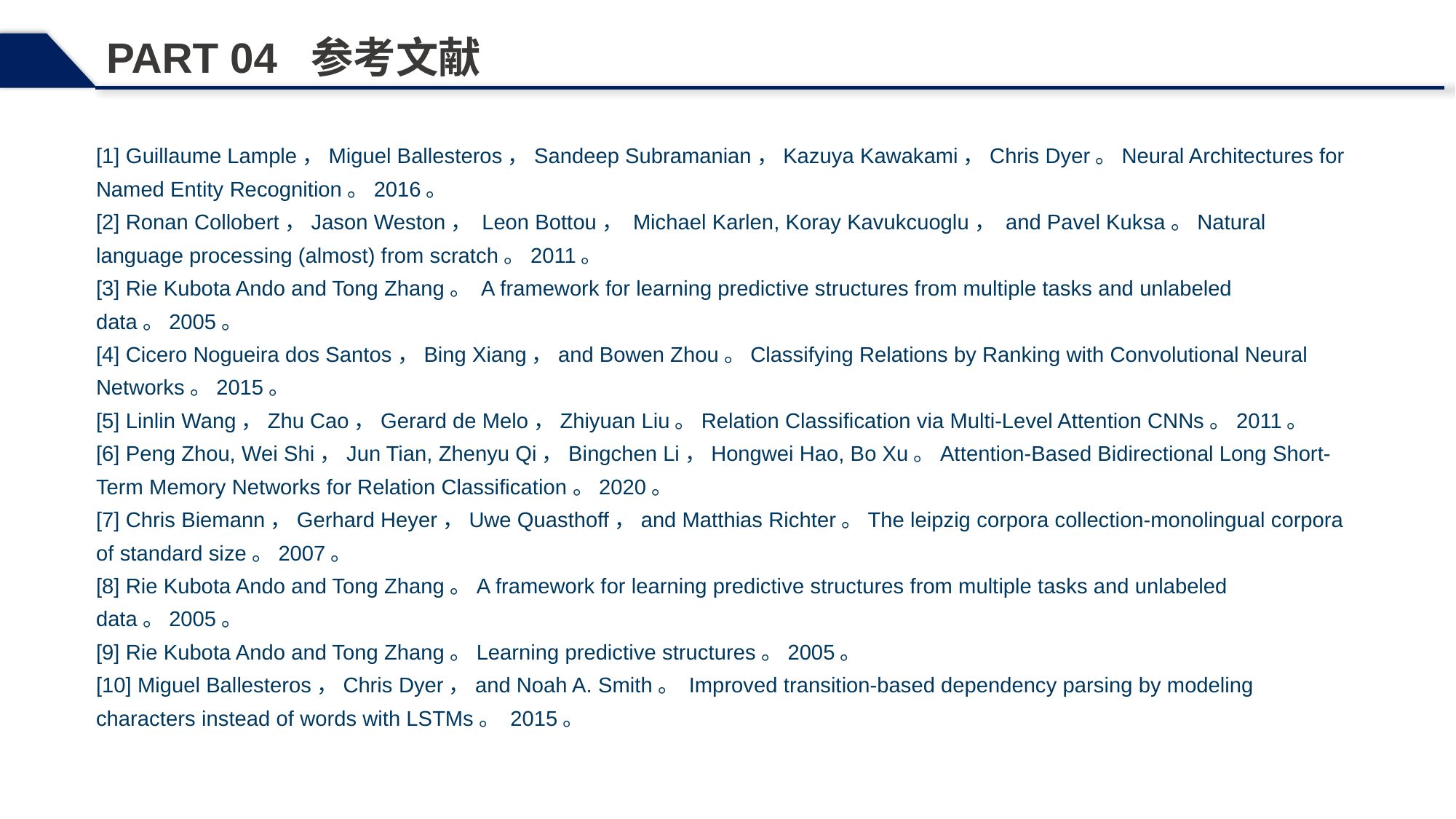

PART 04  参考文献

[1] Guillaume Lample，Miguel Ballesteros，Sandeep Subramanian，Kazuya Kawakami，Chris Dyer。Neural Architectures for Named Entity Recognition。2016。
[2] Ronan Collobert，Jason Weston， Leon Bottou， Michael Karlen, Koray Kavukcuoglu， and Pavel Kuksa。Natural language processing (almost) from scratch。2011。
[3] Rie Kubota Ando and Tong Zhang。 A framework for learning predictive structures from multiple tasks and unlabeled data。2005。
[4] Cicero Nogueira dos Santos，Bing Xiang，and Bowen Zhou。Classifying Relations by Ranking with Convolutional Neural Networks。2015。
[5] Linlin Wang，Zhu Cao，Gerard de Melo，Zhiyuan Liu。Relation Classification via Multi-Level Attention CNNs。2011。
[6] Peng Zhou, Wei Shi，Jun Tian, Zhenyu Qi，Bingchen Li，Hongwei Hao, Bo Xu。Attention-Based Bidirectional Long Short-Term Memory Networks for Relation Classification。2020。
[7] Chris Biemann，Gerhard Heyer，Uwe Quasthoff，and Matthias Richter。The leipzig corpora collection-monolingual corpora of standard size。2007。
[8] Rie Kubota Ando and Tong Zhang。A framework for learning predictive structures from multiple tasks and unlabeled data。2005。
[9] Rie Kubota Ando and Tong Zhang。Learning predictive structures。2005。
[10] Miguel Ballesteros，Chris Dyer，and Noah A. Smith。 Improved transition-based dependency parsing by modeling characters instead of words with LSTMs。 2015。